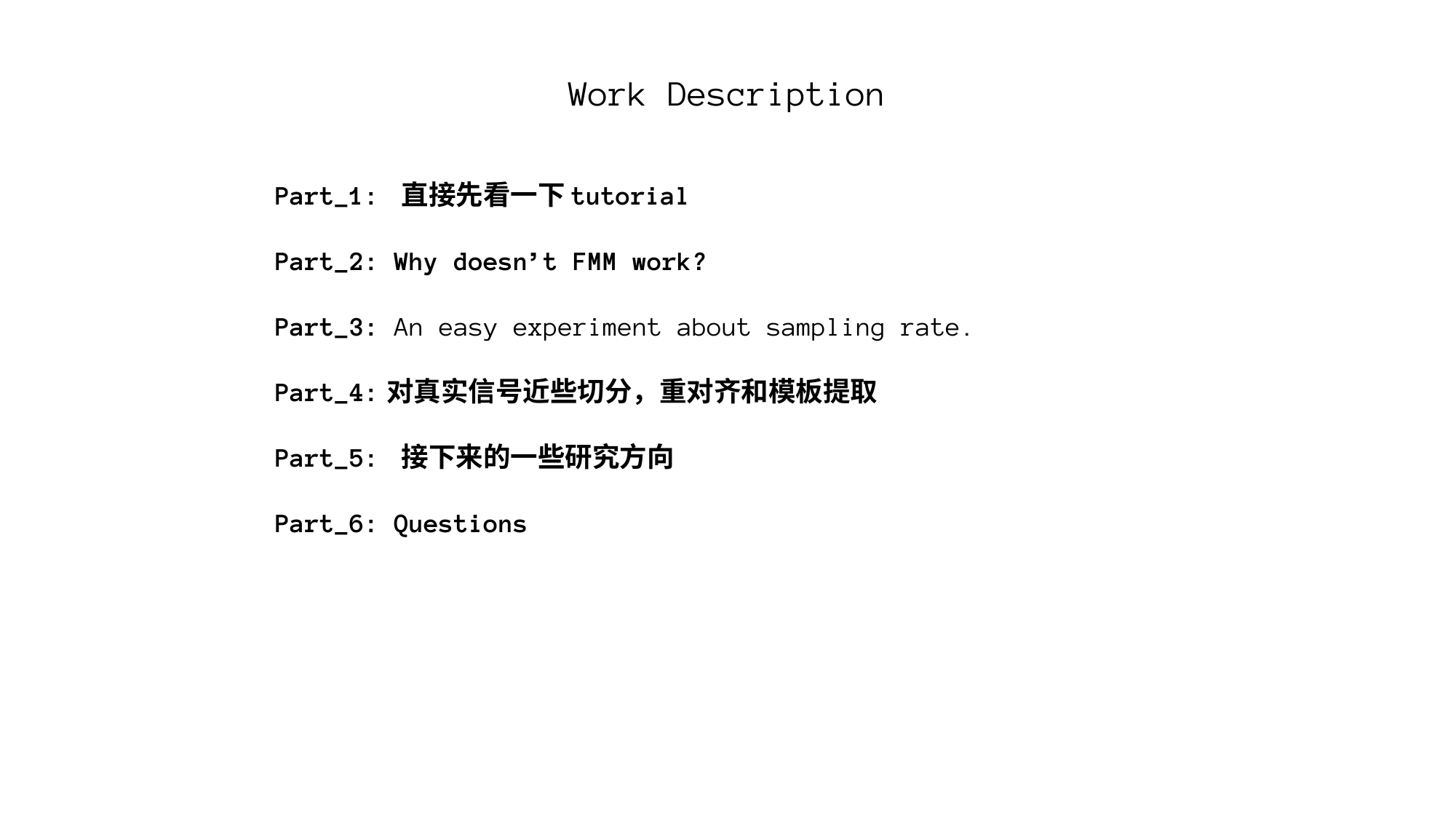

Work Description
Part_1: 直接先看一下tutorial

Part_2: Why doesn’t FMM work?

Part_3: An easy experiment about sampling rate.

Part_4:对真实信号近些切分，重对齐和模板提取

Part_5: 接下来的一些研究方向

Part_6: Questions